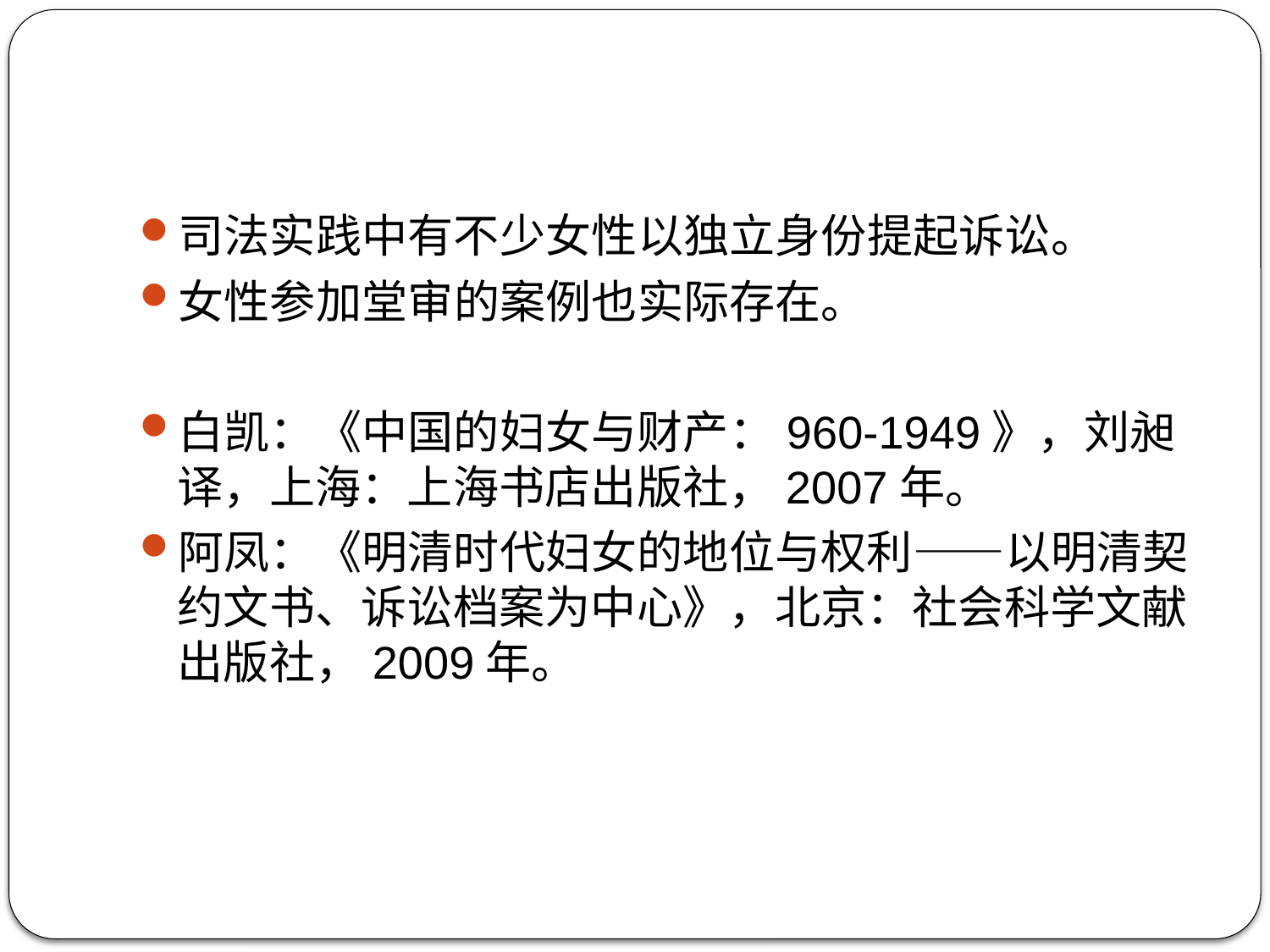

#
司法实践中有不少女性以独立身份提起诉讼。
女性参加堂审的案例也实际存在。

白凯：《中国的妇女与财产：960-1949》，刘昶译，上海：上海书店出版社，2007年。
阿凤：《明清时代妇女的地位与权利——以明清契约文书、诉讼档案为中心》，北京：社会科学文献出版社，2009年。